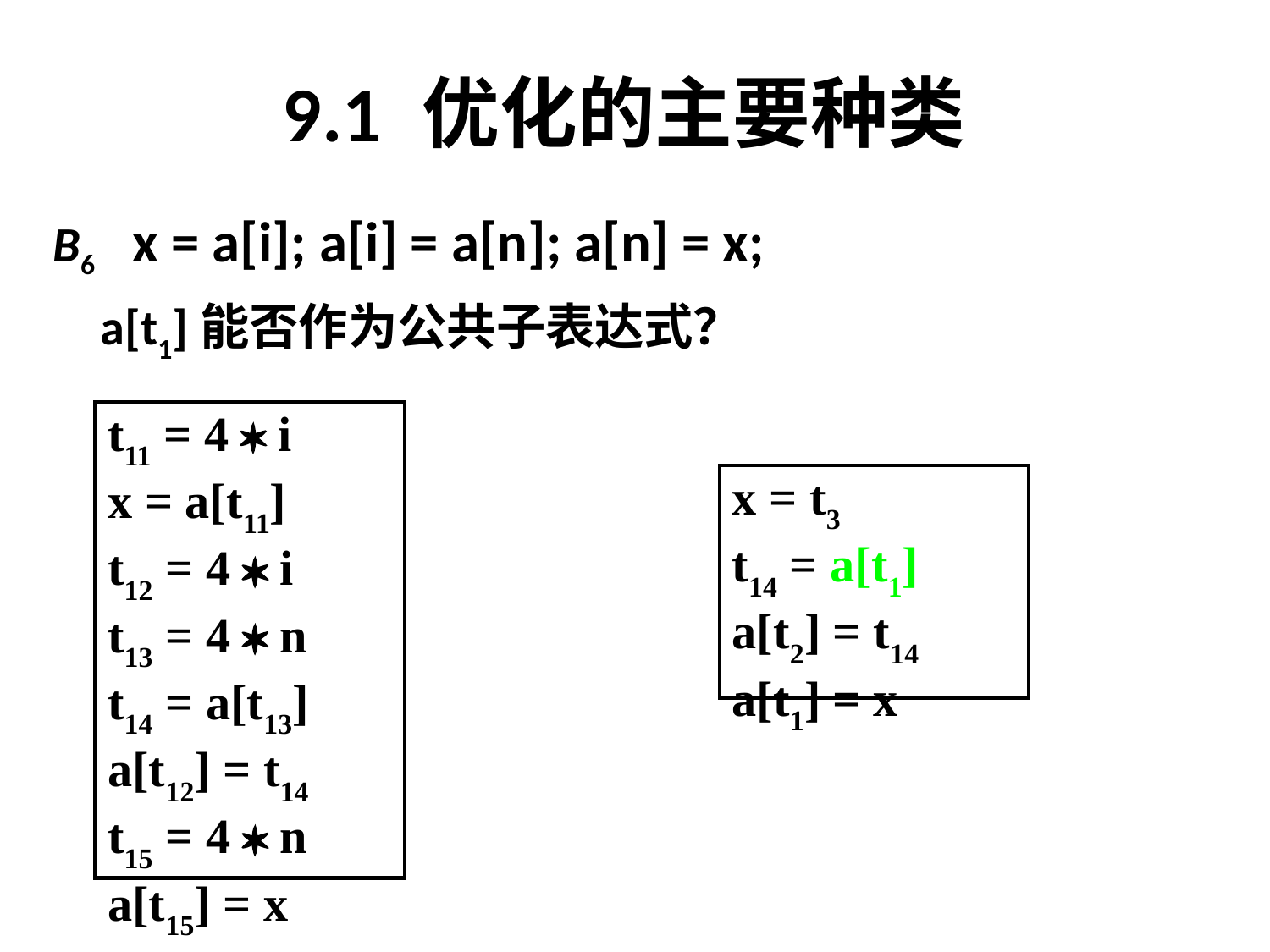

# 9.1 优化的主要种类
B6   x = a[i]; a[i] = a[n]; a[n] = x;
	a[t1]能否作为公共子表达式？
t11 = 4 ∗ i
x = a[t11]
t12 = 4 ∗ i
t13 = 4 ∗ n
t14 = a[t13]
a[t12] = t14
t15 = 4 ∗ n
a[t15] = x
x = t3
t14 = a[t1]
a[t2] = t14
a[t1] = x